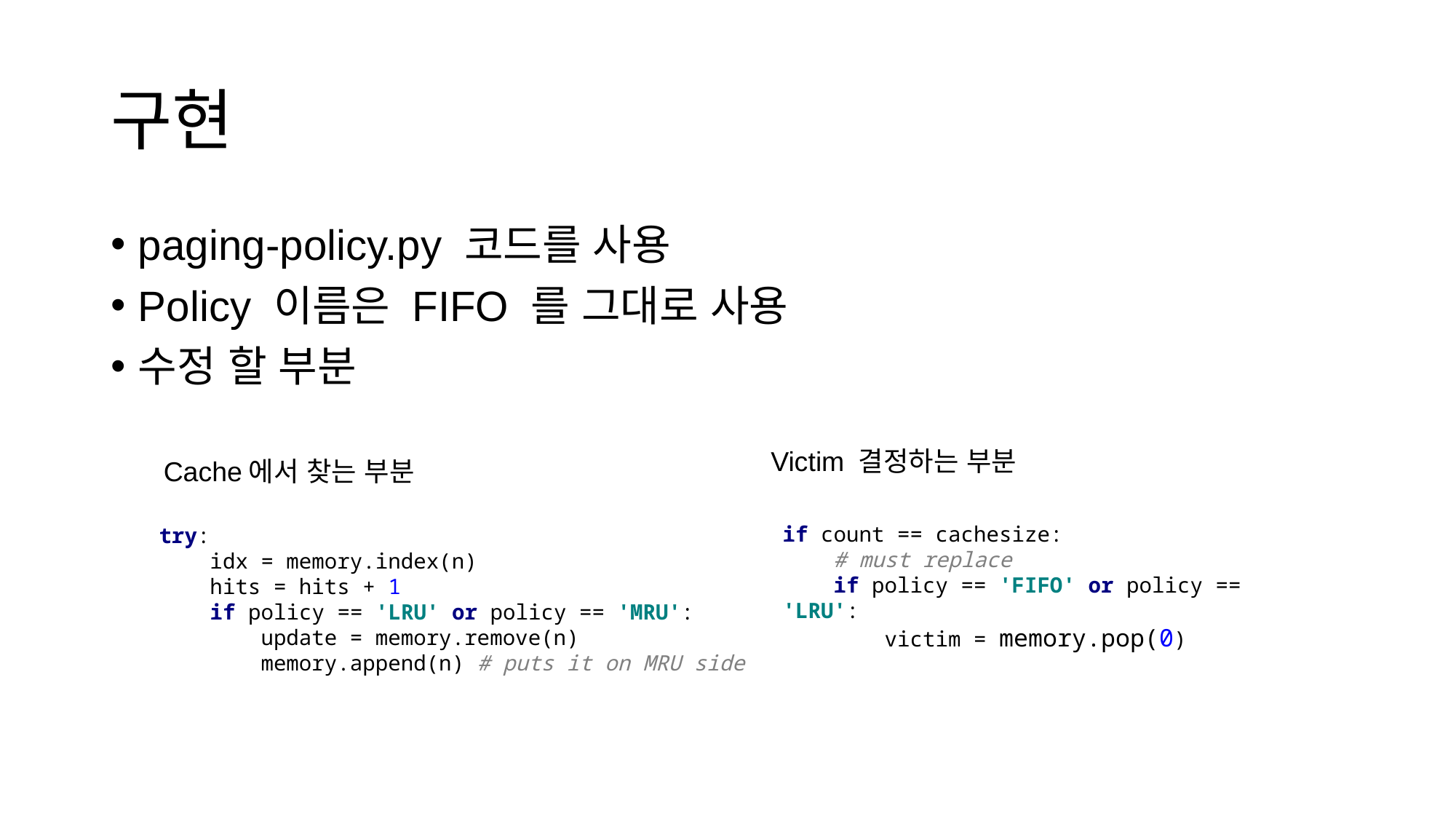

# 구현
paging-policy.py 코드를 사용
Policy 이름은 FIFO 를 그대로 사용
수정 할 부분
Victim 결정하는 부분
Cache에서 찾는 부분
try:
    idx = memory.index(n)
    hits = hits + 1
    if policy == 'LRU' or policy == 'MRU':
        update = memory.remove(n)
        memory.append(n) # puts it on MRU side
if count == cachesize:
    # must replace
    if policy == 'FIFO' or policy == 'LRU':
        victim = memory.pop(0)